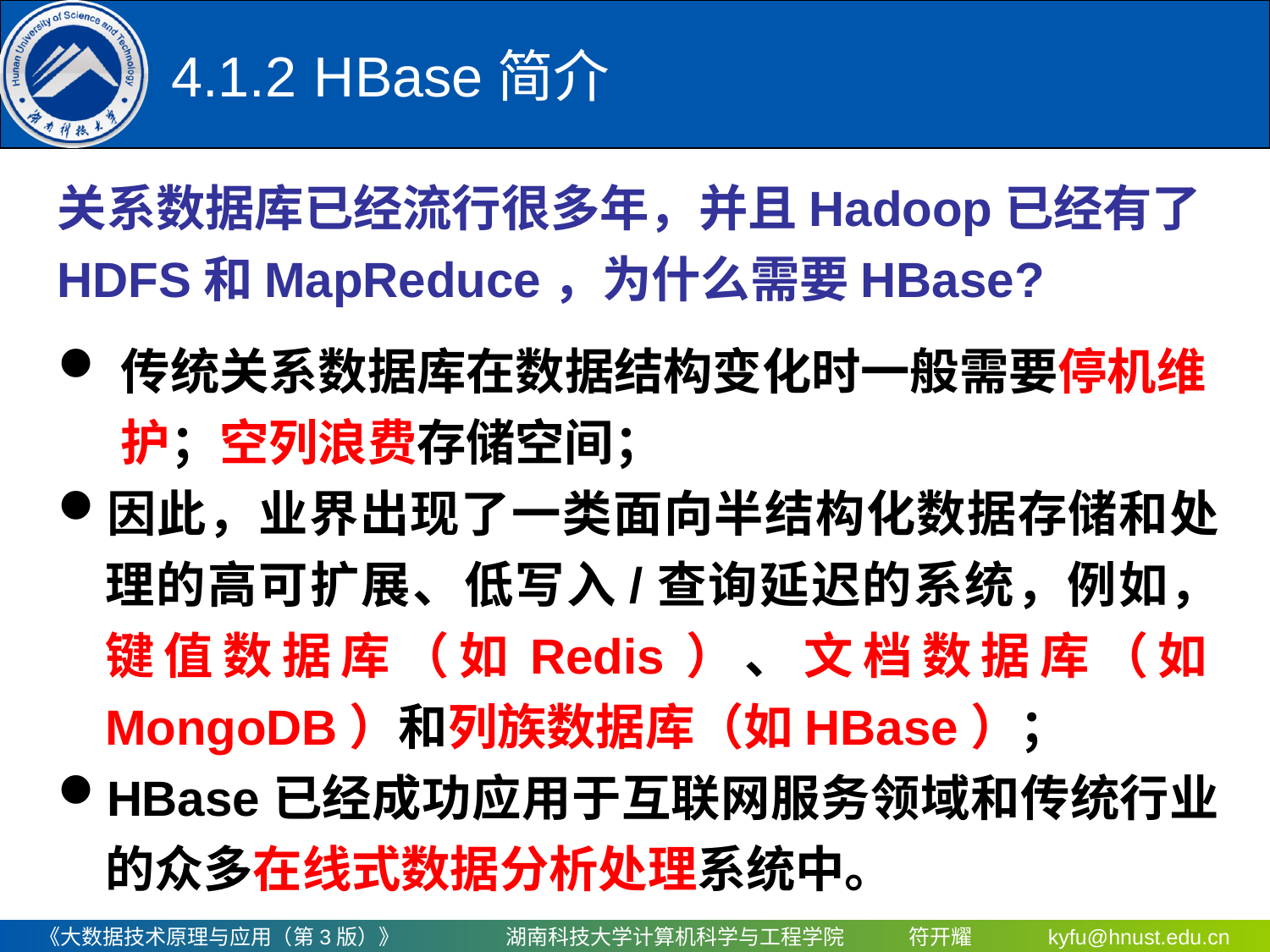

4.1.2	 HBase简介
关系数据库已经流行很多年，并且Hadoop已经有了HDFS和MapReduce，为什么需要HBase?
传统关系数据库在数据结构变化时一般需要停机维护；空列浪费存储空间；
因此，业界出现了一类面向半结构化数据存储和处理的高可扩展、低写入/查询延迟的系统，例如，键值数据库（如Redis）、文档数据库（如MongoDB）和列族数据库（如HBase）；
HBase已经成功应用于互联网服务领域和传统行业的众多在线式数据分析处理系统中。